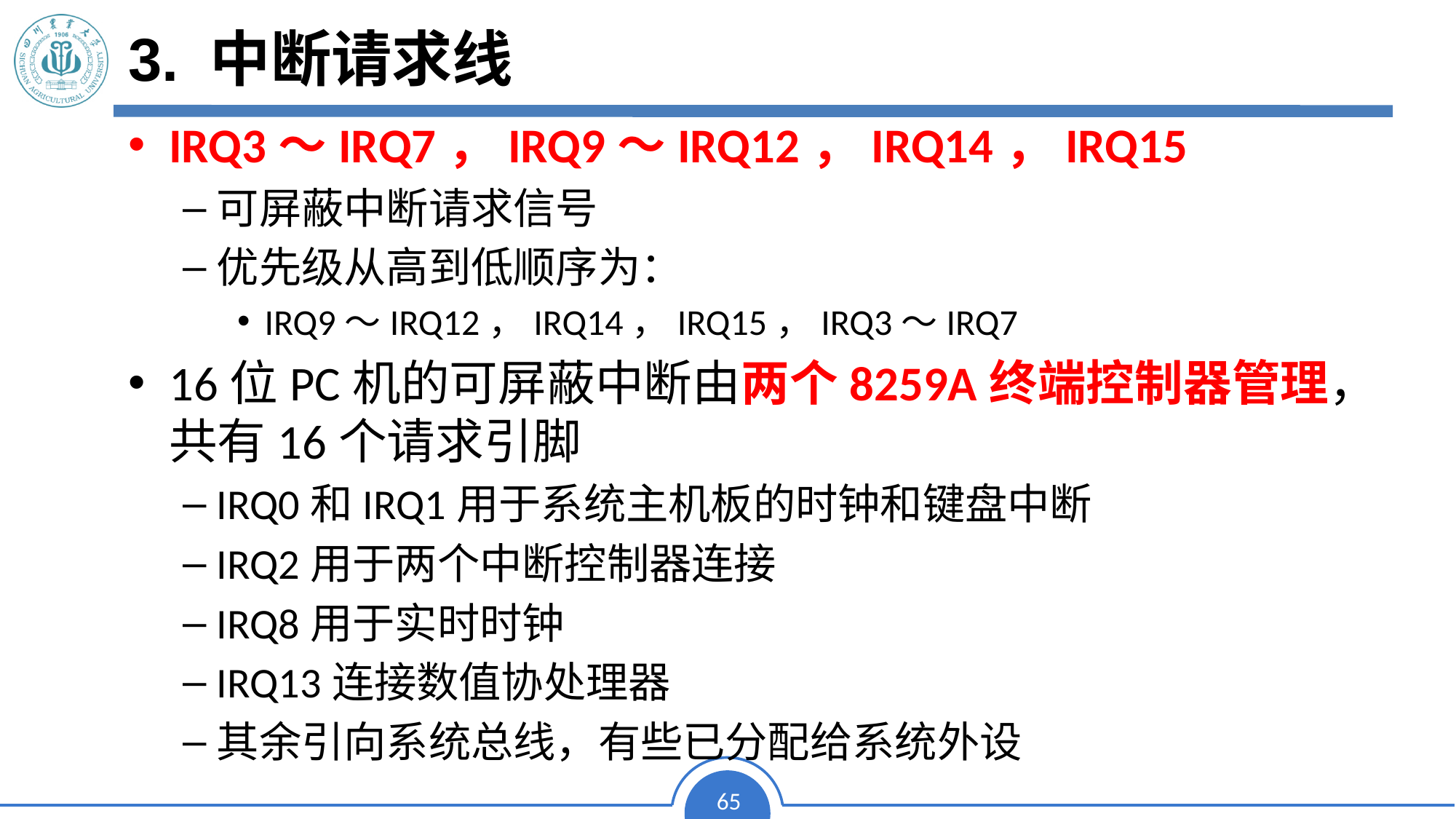

# 3. 中断请求线
3. 中断请求线
IRQ3～IRQ7，IRQ9～IRQ12，IRQ14，IRQ15
可屏蔽中断请求信号
优先级从高到低顺序为：
IRQ9～IRQ12，IRQ14，IRQ15，IRQ3～IRQ7
16位PC机的可屏蔽中断由两个8259A终端控制器管理，共有16个请求引脚
IRQ0和IRQ1用于系统主机板的时钟和键盘中断
IRQ2用于两个中断控制器连接
IRQ8用于实时时钟
IRQ13连接数值协处理器
其余引向系统总线，有些已分配给系统外设